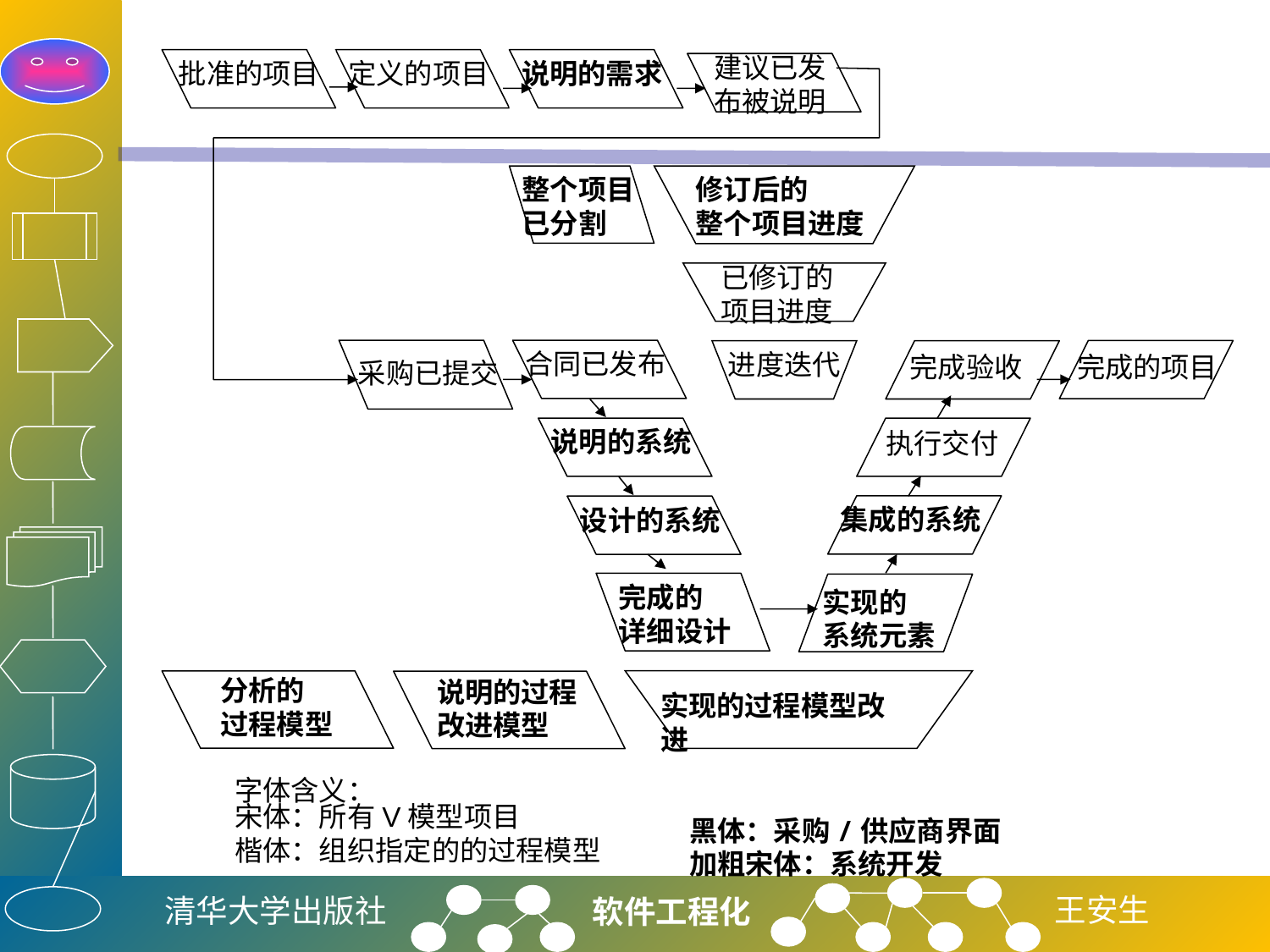

建议已发布被说明

批准的项目

定义的项目

说明的需求

整个项目
已分割

修订后的
整个项目进度
已修订的
项目进度

采购已提交
合同已发布

进度迭代

完成的项目

完成验收

说明的系统

执行交付

集成的系统

设计的系统

完成的
详细设计

实现的
系统元素

分析的
过程模型

说明的过程改进模型

实现的过程模型改进
字体含义：
宋体：所有V模型项目
楷体：组织指定的的过程模型
黑体：采购/供应商界面
加粗宋体：系统开发